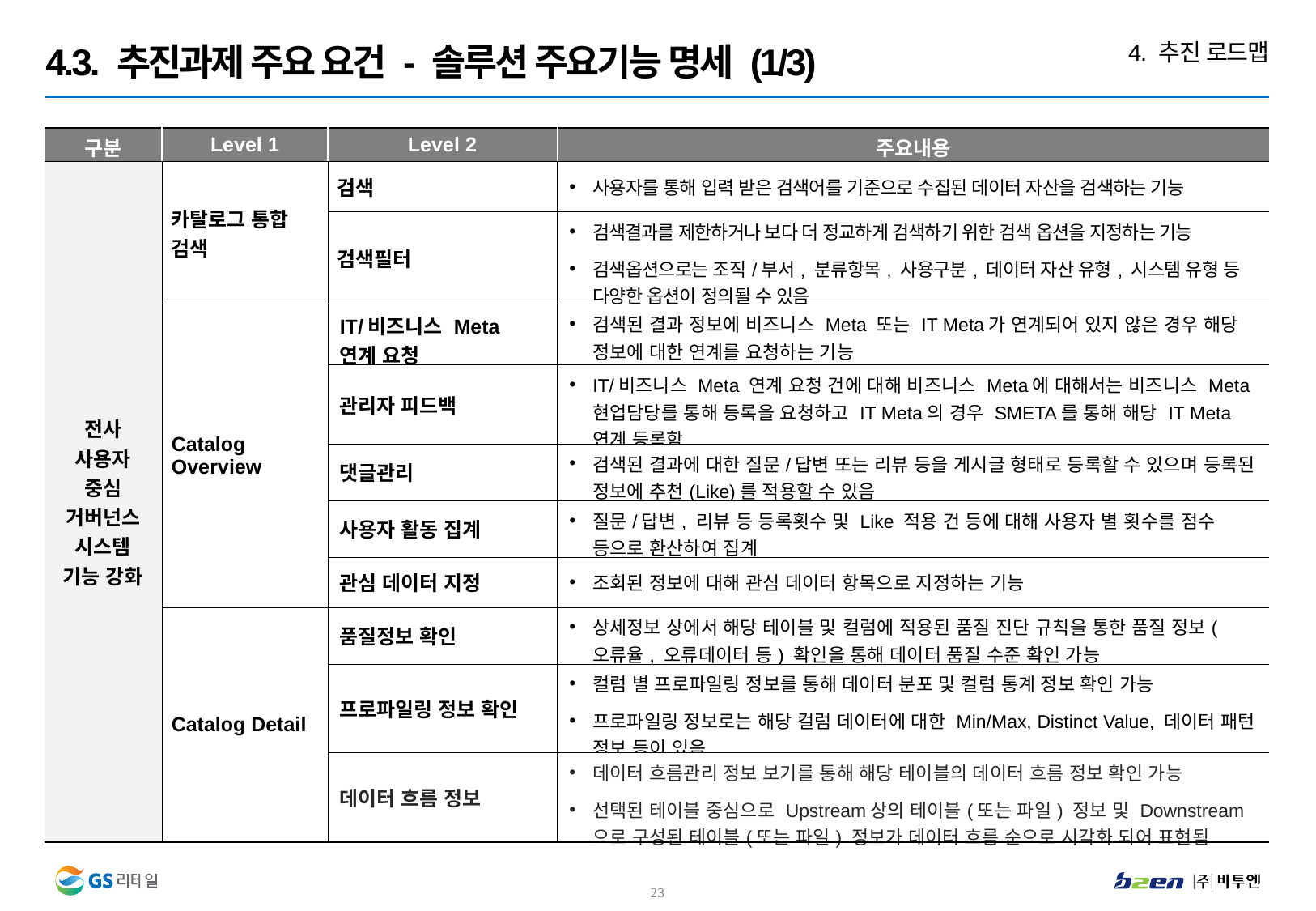

4. 추진 로드맵
4.3. 추진과제 주요 요건 - 솔루션 주요기능 명세 (1/3)
| 구분 | Level 1 | Level 2 | 주요내용 |
| --- | --- | --- | --- |
| 전사 사용자 중심 거버넌스 시스템 기능 강화 | 카탈로그 통합 검색 | 검색 | 사용자를 통해 입력 받은 검색어를 기준으로 수집된 데이터 자산을 검색하는 기능 |
|  |  | 검색필터 | 검색결과를 제한하거나 보다 더 정교하게 검색하기 위한 검색 옵션을 지정하는 기능 검색옵션으로는 조직/부서, 분류항목, 사용구분, 데이터 자산 유형, 시스템 유형 등 다양한 옵션이 정의될 수 있음 |
|  | Catalog Overview | IT/비즈니스 Meta 연계 요청 | 검색된 결과 정보에 비즈니스 Meta 또는 IT Meta가 연계되어 있지 않은 경우 해당 정보에 대한 연계를 요청하는 기능 |
|  |  | 관리자 피드백 | IT/비즈니스 Meta 연계 요청 건에 대해 비즈니스 Meta에 대해서는 비즈니스 Meta 현업담당를 통해 등록을 요청하고 IT Meta의 경우 SMETA를 통해 해당 IT Meta 연계 등록함 |
|  |  | 댓글관리 | 검색된 결과에 대한 질문/답변 또는 리뷰 등을 게시글 형태로 등록할 수 있으며 등록된 정보에 추천(Like)를 적용할 수 있음 |
|  |  | 사용자 활동 집계 | 질문/답변, 리뷰 등 등록횟수 및 Like 적용 건 등에 대해 사용자 별 횟수를 점수 등으로 환산하여 집계 |
|  |  | 관심 데이터 지정 | 조회된 정보에 대해 관심 데이터 항목으로 지정하는 기능 |
|  | Catalog Detail | 품질정보 확인 | 상세정보 상에서 해당 테이블 및 컬럼에 적용된 품질 진단 규칙을 통한 품질 정보(오류율, 오류데이터 등) 확인을 통해 데이터 품질 수준 확인 가능 |
|  |  | 프로파일링 정보 확인 | 컬럼 별 프로파일링 정보를 통해 데이터 분포 및 컬럼 통계 정보 확인 가능 프로파일링 정보로는 해당 컬럼 데이터에 대한 Min/Max, Distinct Value, 데이터 패턴 정보 등이 있음 |
|  |  | 데이터 흐름 정보 | 데이터 흐름관리 정보 보기를 통해 해당 테이블의 데이터 흐름 정보 확인 가능 선택된 테이블 중심으로 Upstream상의 테이블(또는 파일) 정보 및 Downstream으로 구성된 테이블(또는 파일) 정보가 데이터 흐름 순으로 시각화 되어 표현됨 |
23